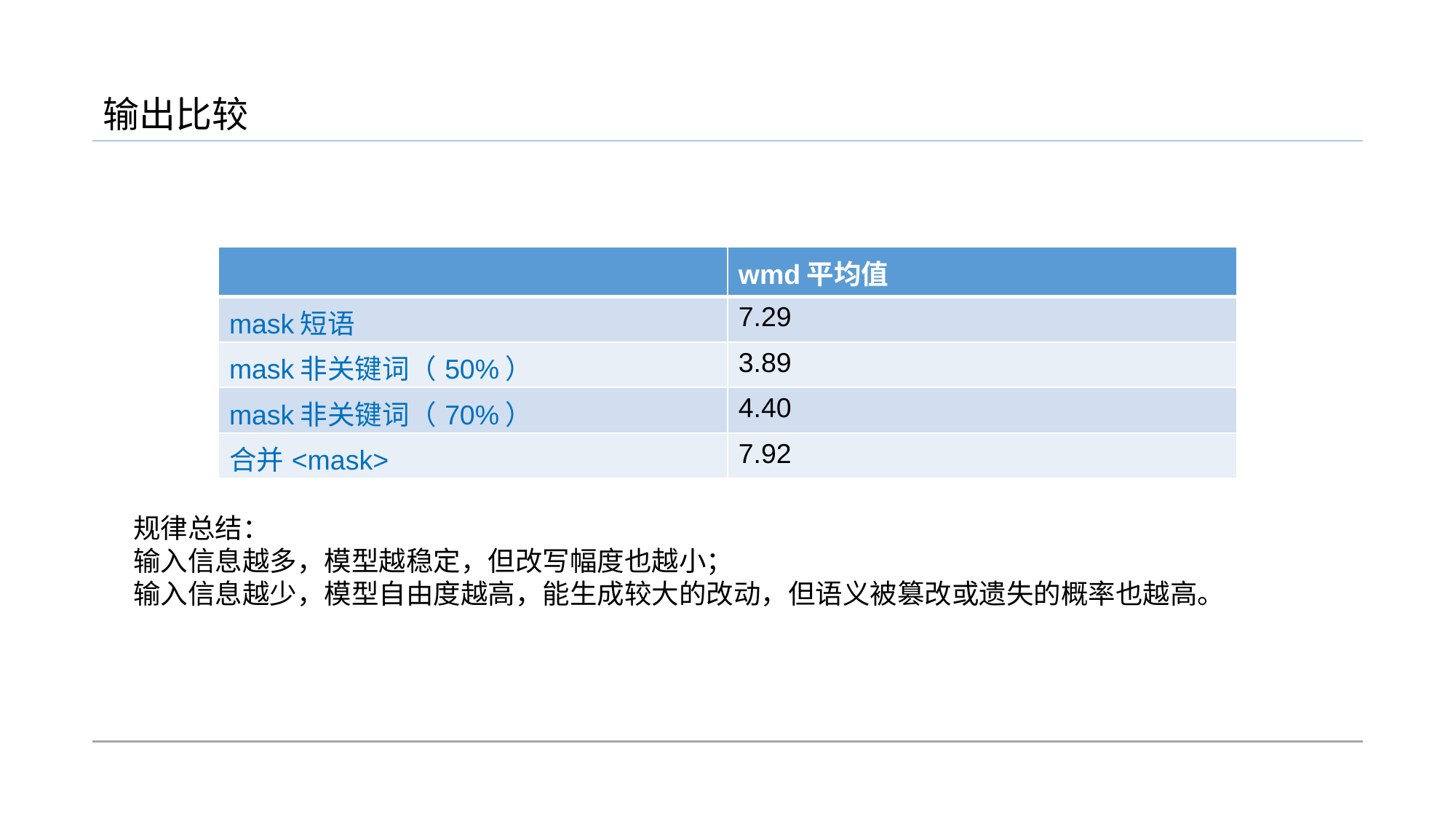

输出比较
|  | wmd平均值 |
| --- | --- |
| mask短语 | 7.29 |
| mask非关键词（50%） | 3.89 |
| mask非关键词（70%） | 4.40 |
| 合并<mask> | 7.92 |
规律总结：
输入信息越多，模型越稳定，但改写幅度也越小；
输入信息越少，模型自由度越高，能生成较大的改动，但语义被篡改或遗失的概率也越高。